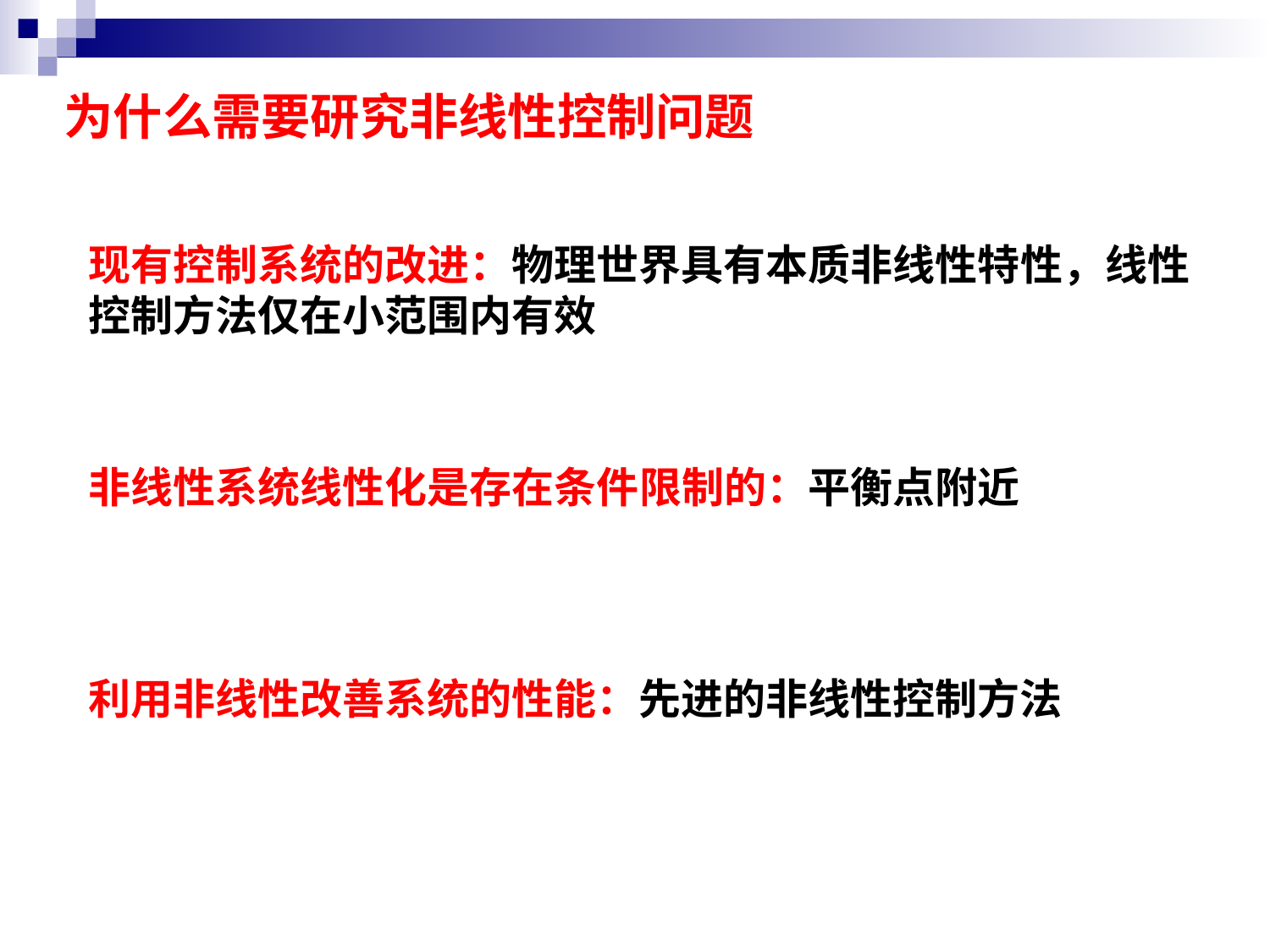

为什么需要研究非线性控制问题
现有控制系统的改进：物理世界具有本质非线性特性，线性控制方法仅在小范围内有效
非线性系统线性化是存在条件限制的：平衡点附近
利用非线性改善系统的性能：先进的非线性控制方法
12